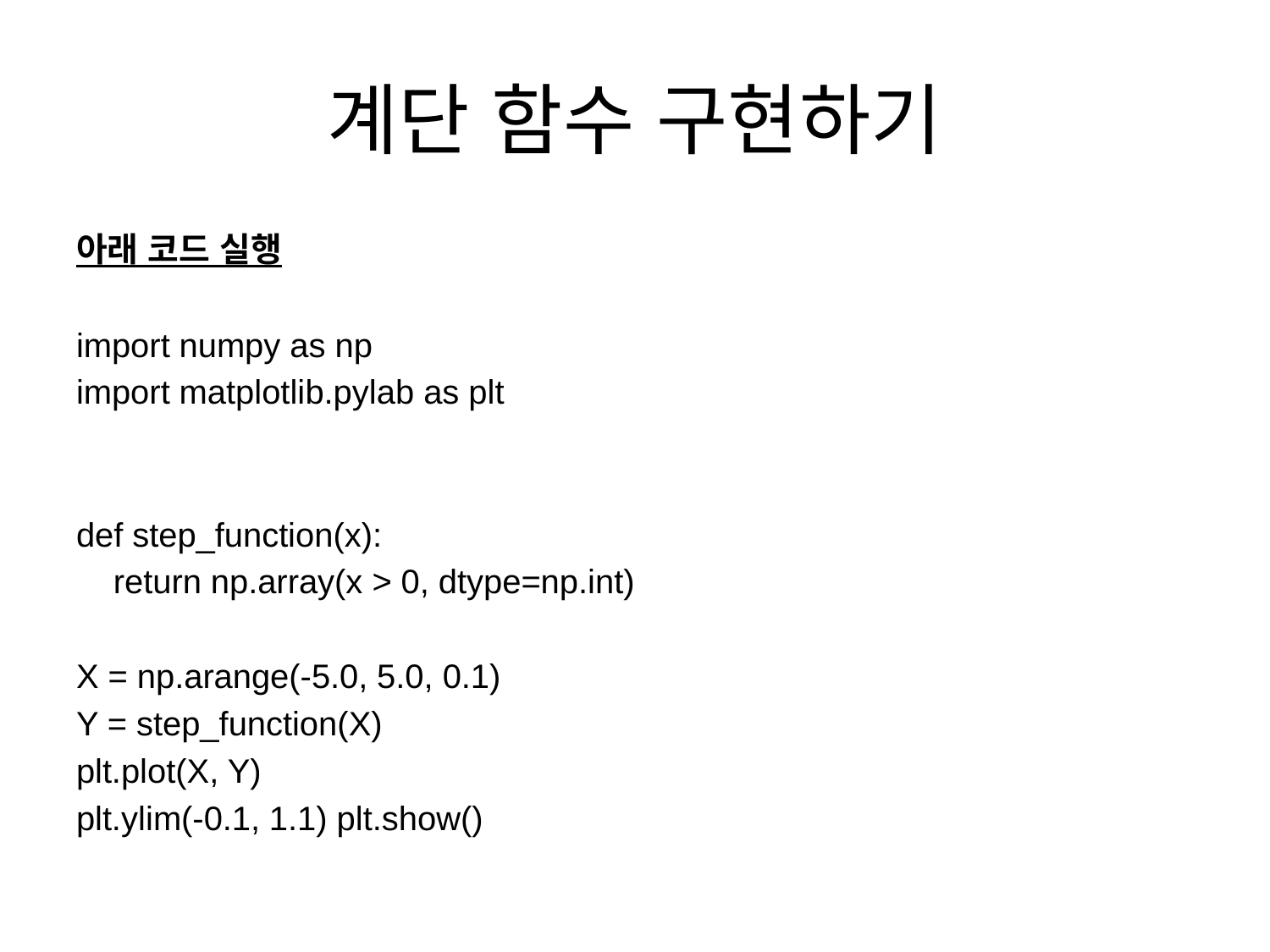

# 계단 함수 구현하기
아래 코드 실행

import numpy as np
import matplotlib.pylab as plt

def step_function(x):
    return np.array(x > 0, dtype=np.int)

X = np.arange(-5.0, 5.0, 0.1)
Y = step_function(X)
plt.plot(X, Y)
plt.ylim(-0.1, 1.1) plt.show()